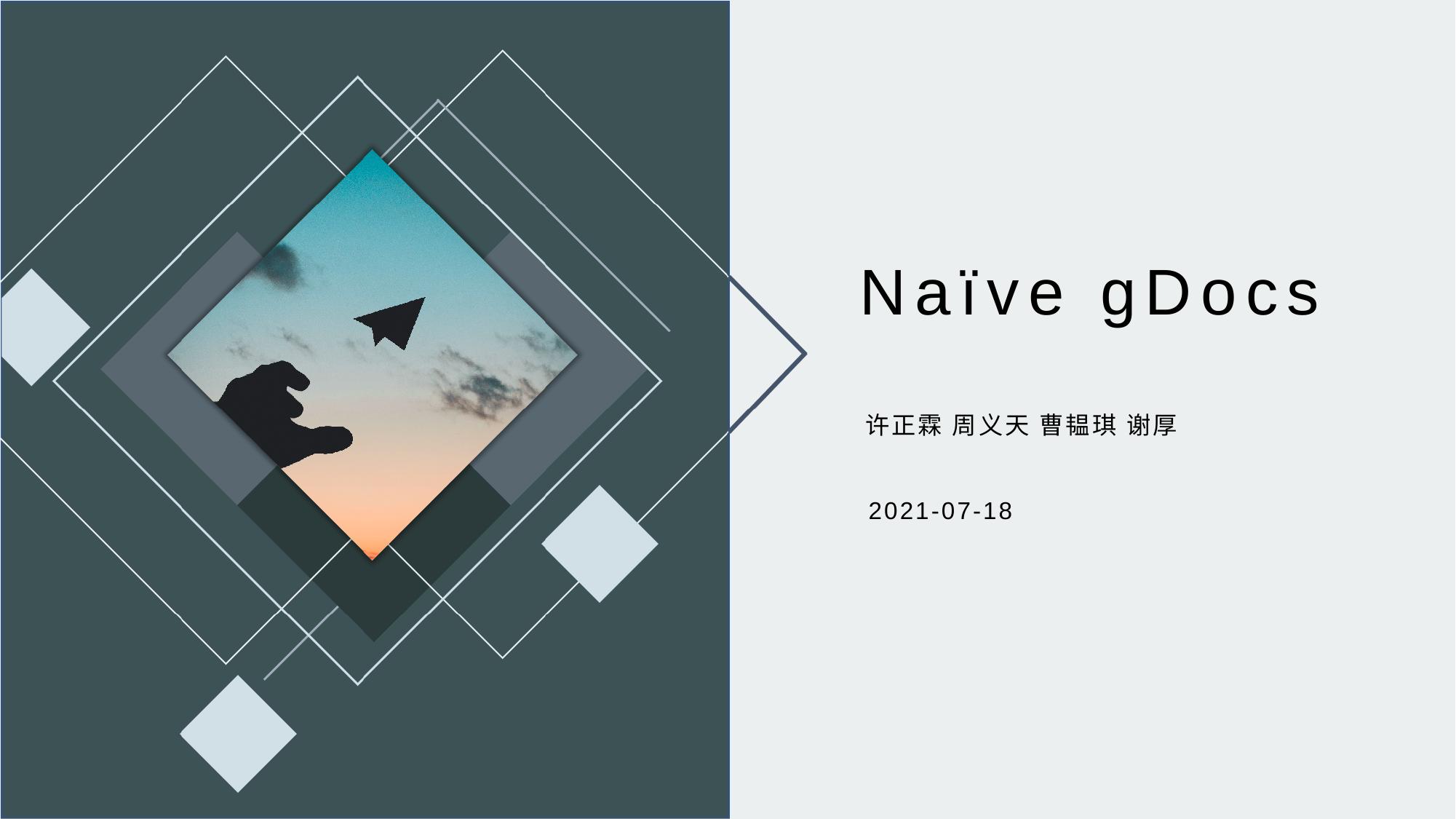

Naïve gDocs
许正霖 周义天 曹韫琪 谢厚
 2021-07-18